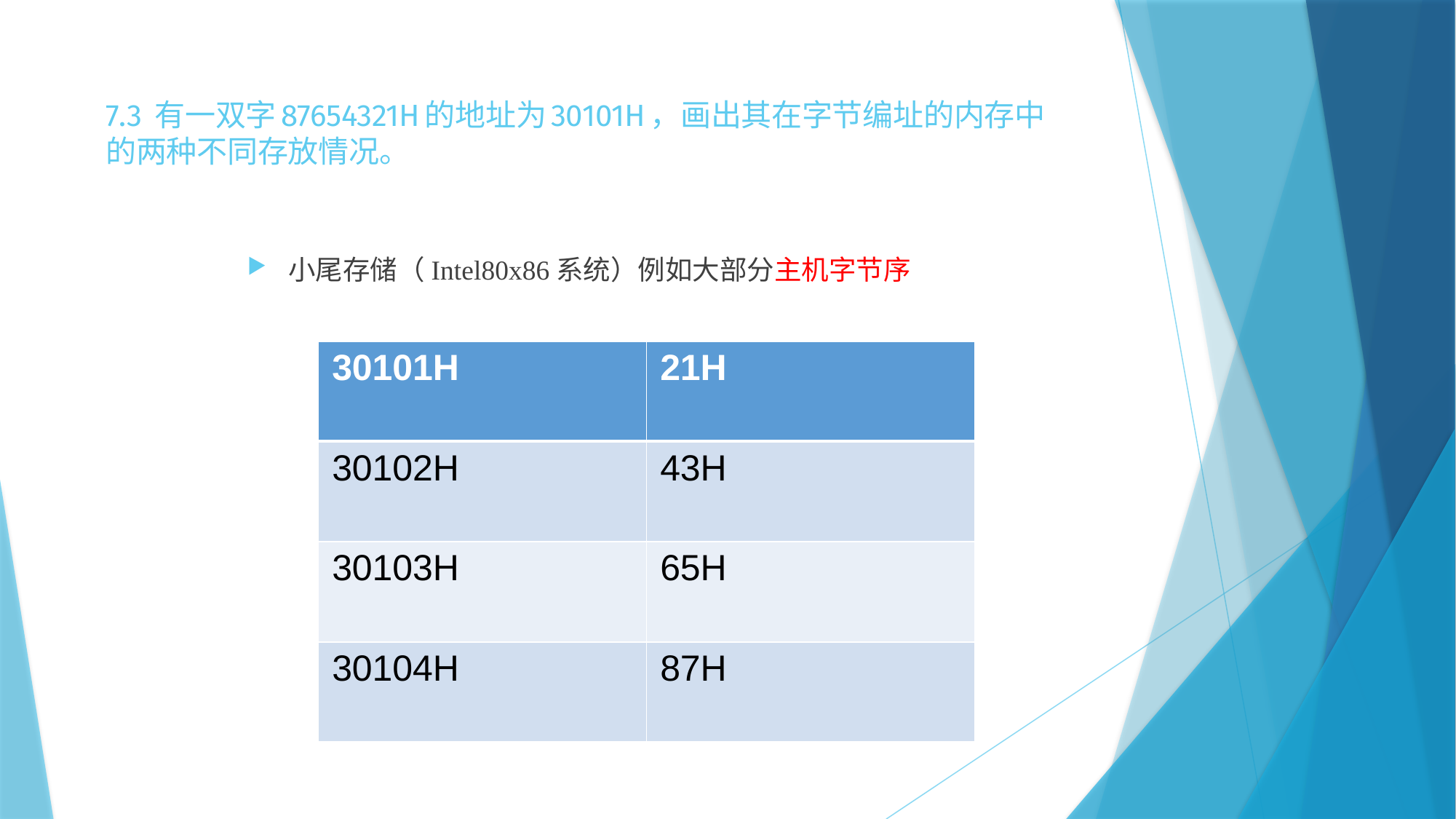

# 7.3 有一双字87654321H的地址为30101H，画出其在字节编址的内存中的两种不同存放情况。
小尾存储（Intel80x86系统）例如大部分主机字节序

| 30101H | 21H |
| --- | --- |
| 30102H | 43H |
| 30103H | 65H |
| 30104H | 87H |